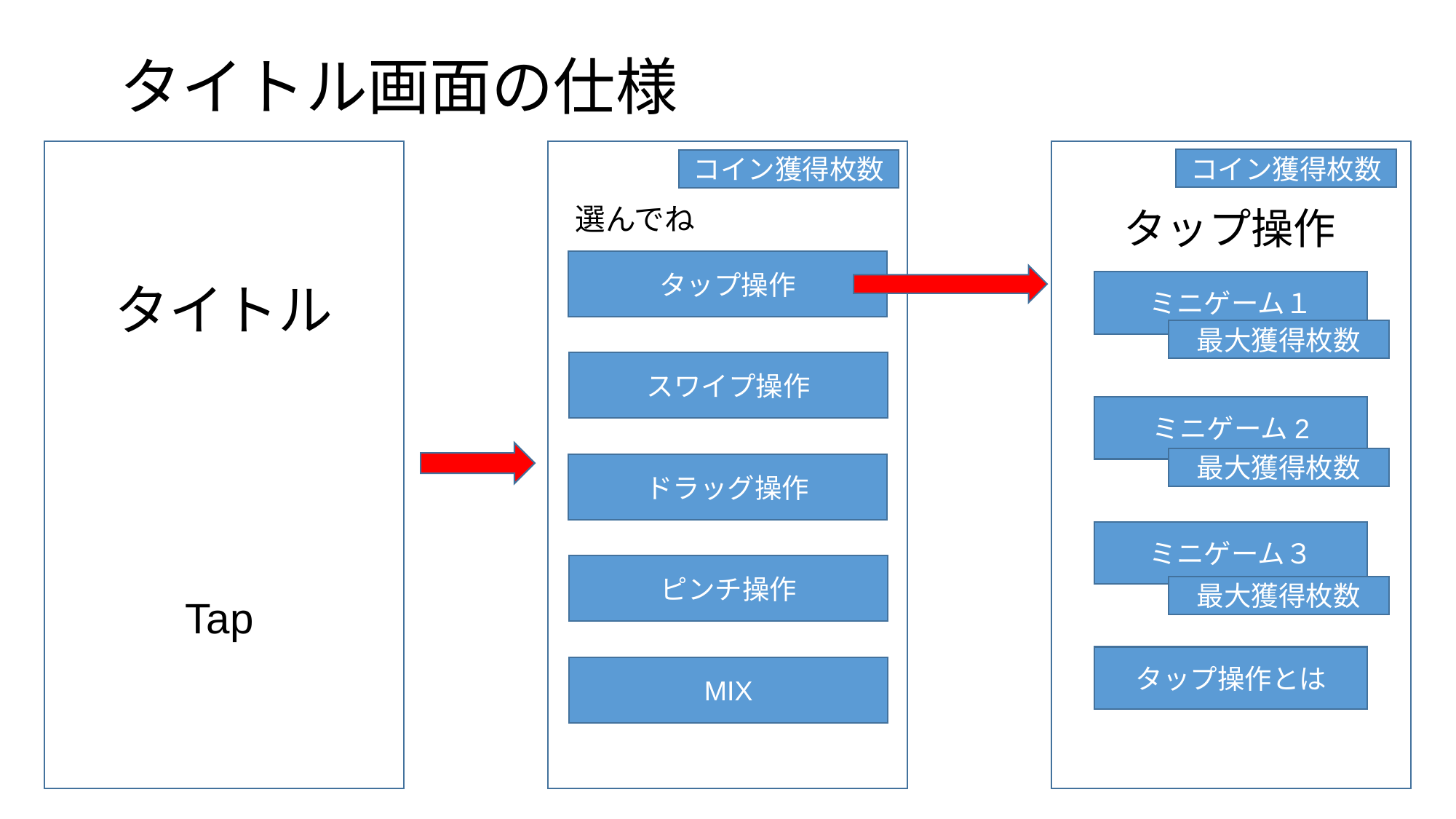

# タイトル画面の仕様

コイン獲得枚数
コイン獲得枚数
選んでね
タップ操作
タップ操作

タイトル
ミニゲーム１
最大獲得枚数
スワイプ操作
ミニゲーム2

最大獲得枚数
ドラッグ操作
ミニゲーム３
ピンチ操作
最大獲得枚数
Tap
タップ操作とは
MIX